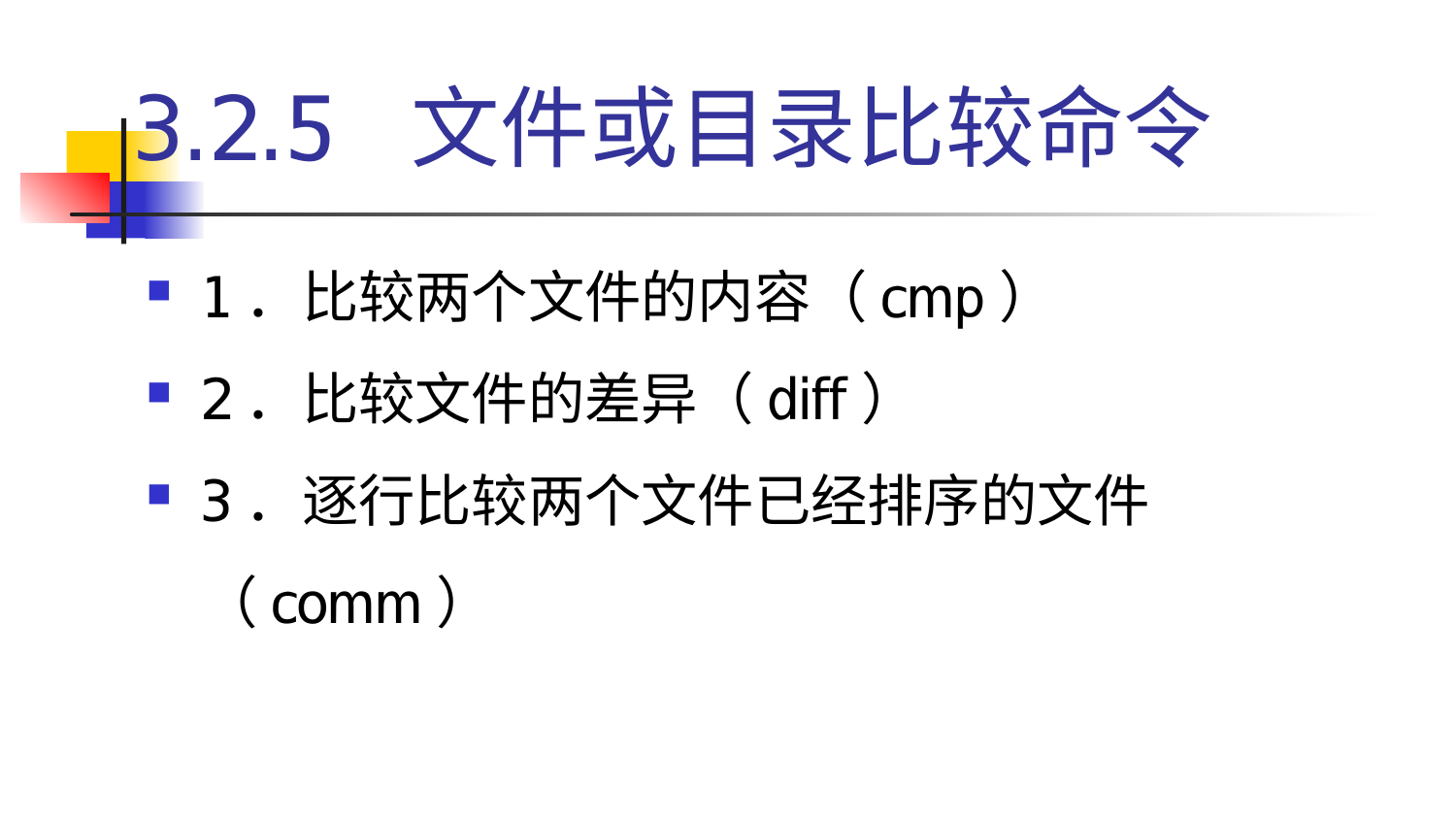

# 3.2.5  文件或目录比较命令
1．比较两个文件的内容（cmp）
2．比较文件的差异（diff）
3．逐行比较两个文件已经排序的文件（comm）